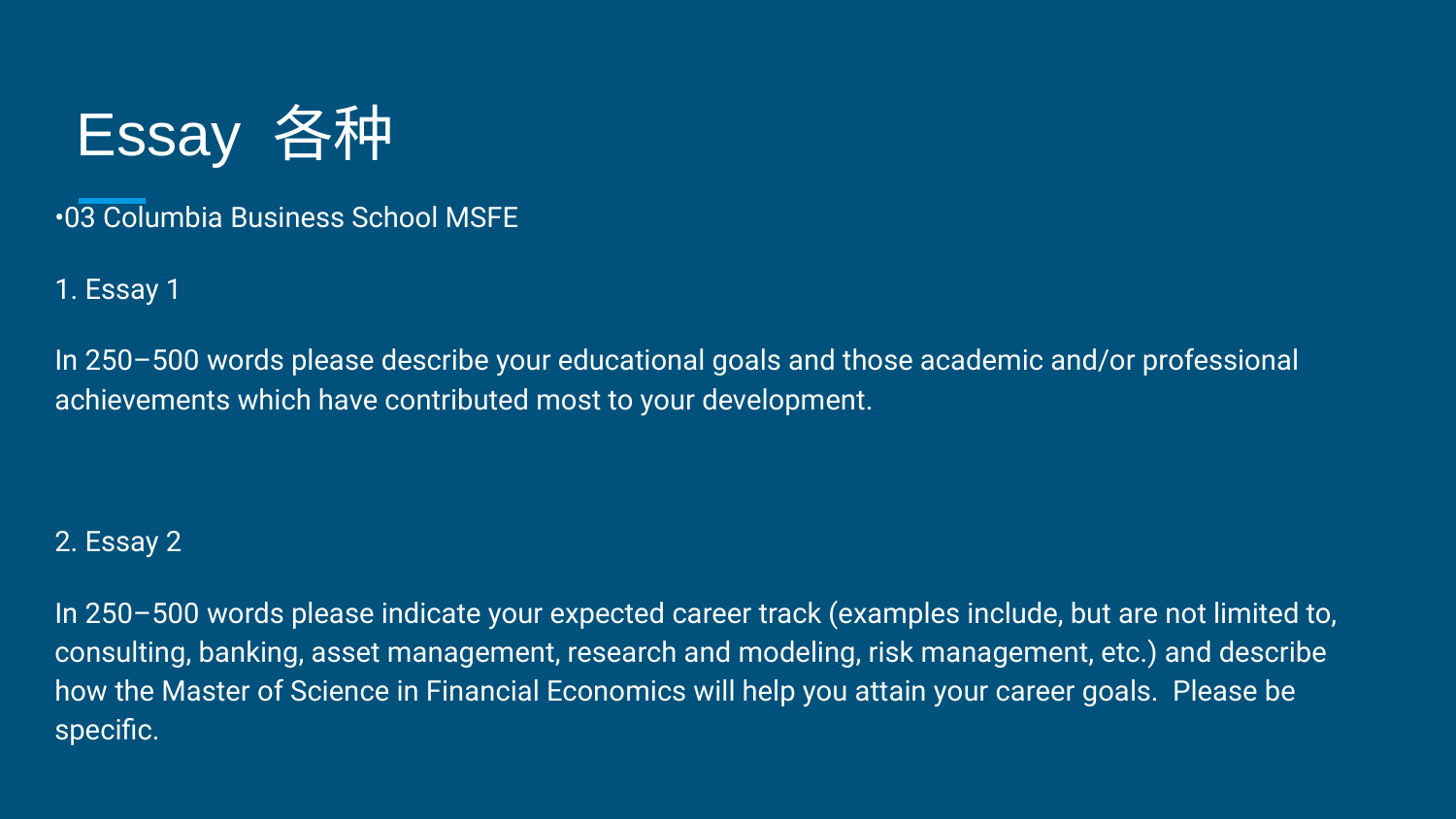

# Essay 各种
•03 Columbia Business School MSFE
1. Essay 1
In 250–500 words please describe your educational goals and those academic and/or professional achievements which have contributed most to your development.

2. Essay 2
In 250–500 words please indicate your expected career track (examples include, but are not limited to, consulting, banking, asset management, research and modeling, risk management, etc.) and describe how the Master of Science in Financial Economics will help you attain your career goals.  Please be specific.